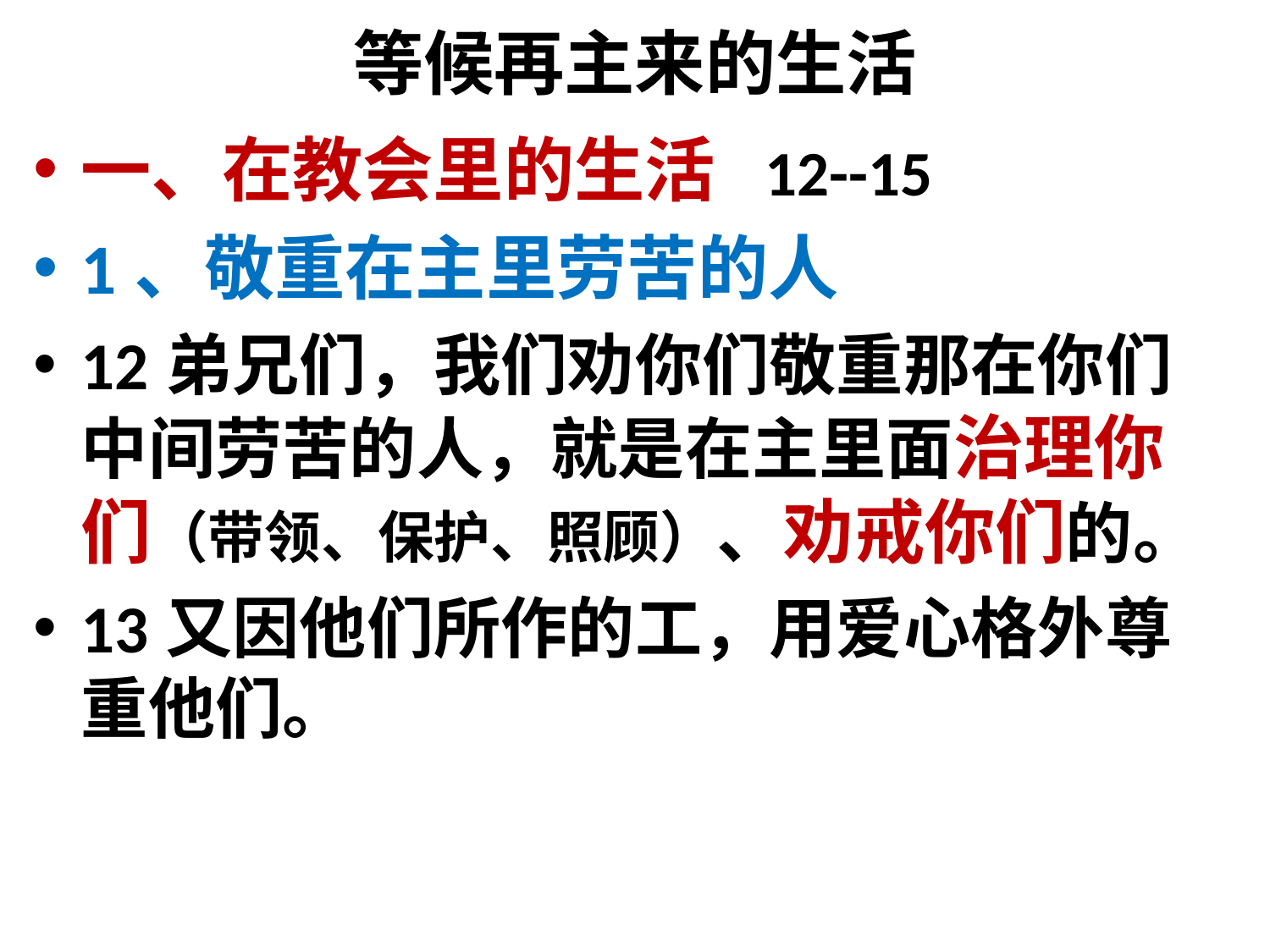

# 等候再主来的生活
一、在教会里的生活  12--15
1、敬重在主里劳苦的人
12弟兄们，我们劝你们敬重那在你们中间劳苦的人，就是在主里面治理你们（带领、保护、照顾）、劝戒你们的。
13又因他们所作的工，用爱心格外尊重他们。